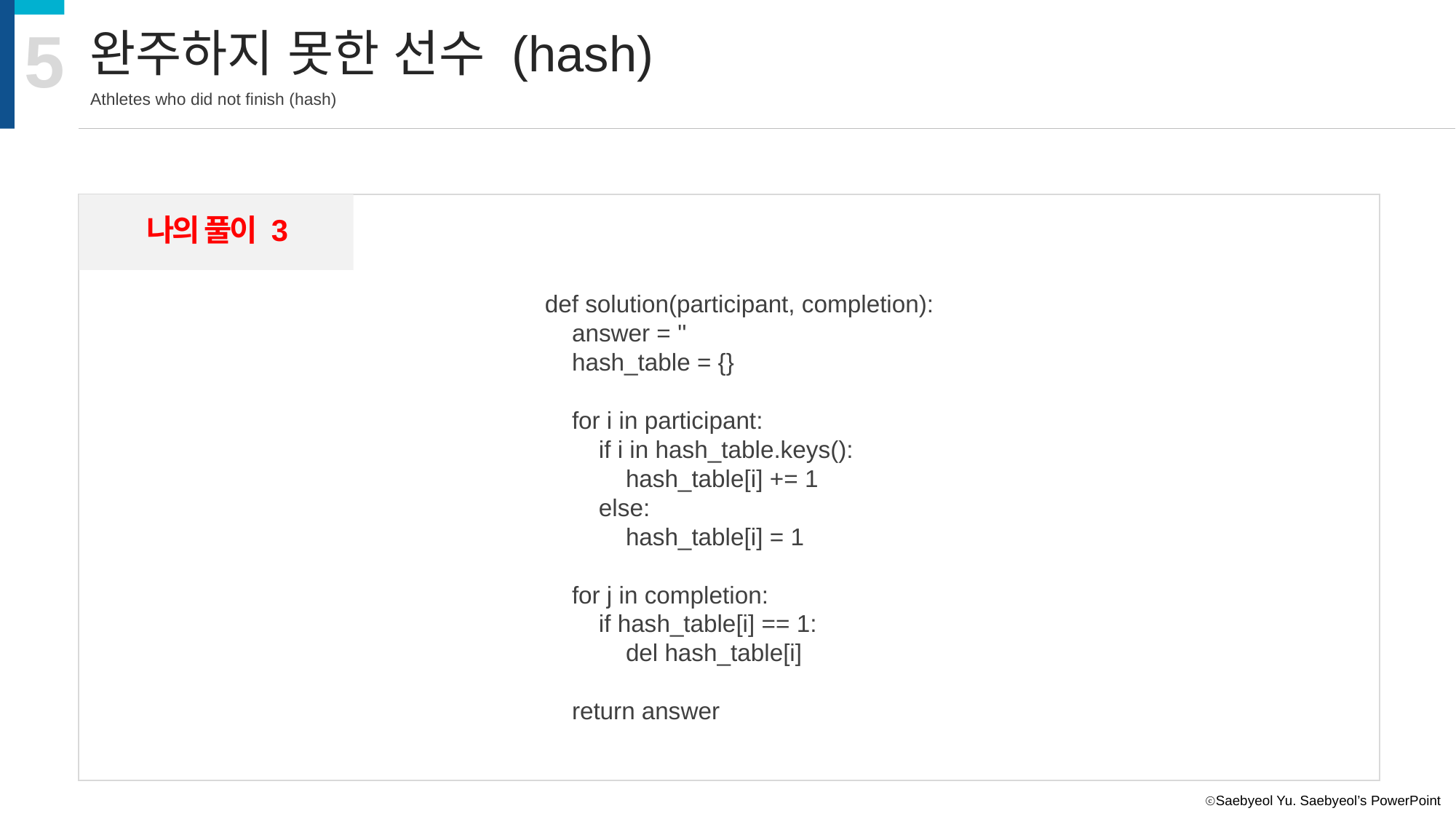

5
완주하지 못한 선수 (hash)
Athletes who did not finish (hash)

나의 풀이 3
def solution(participant, completion):
    answer = ''
    hash_table = {}

    for i in participant:
        if i in hash_table.keys():
            hash_table[i] += 1
        else:
            hash_table[i] = 1

    for j in completion:
        if hash_table[i] == 1:
            del hash_table[i]

    return answer